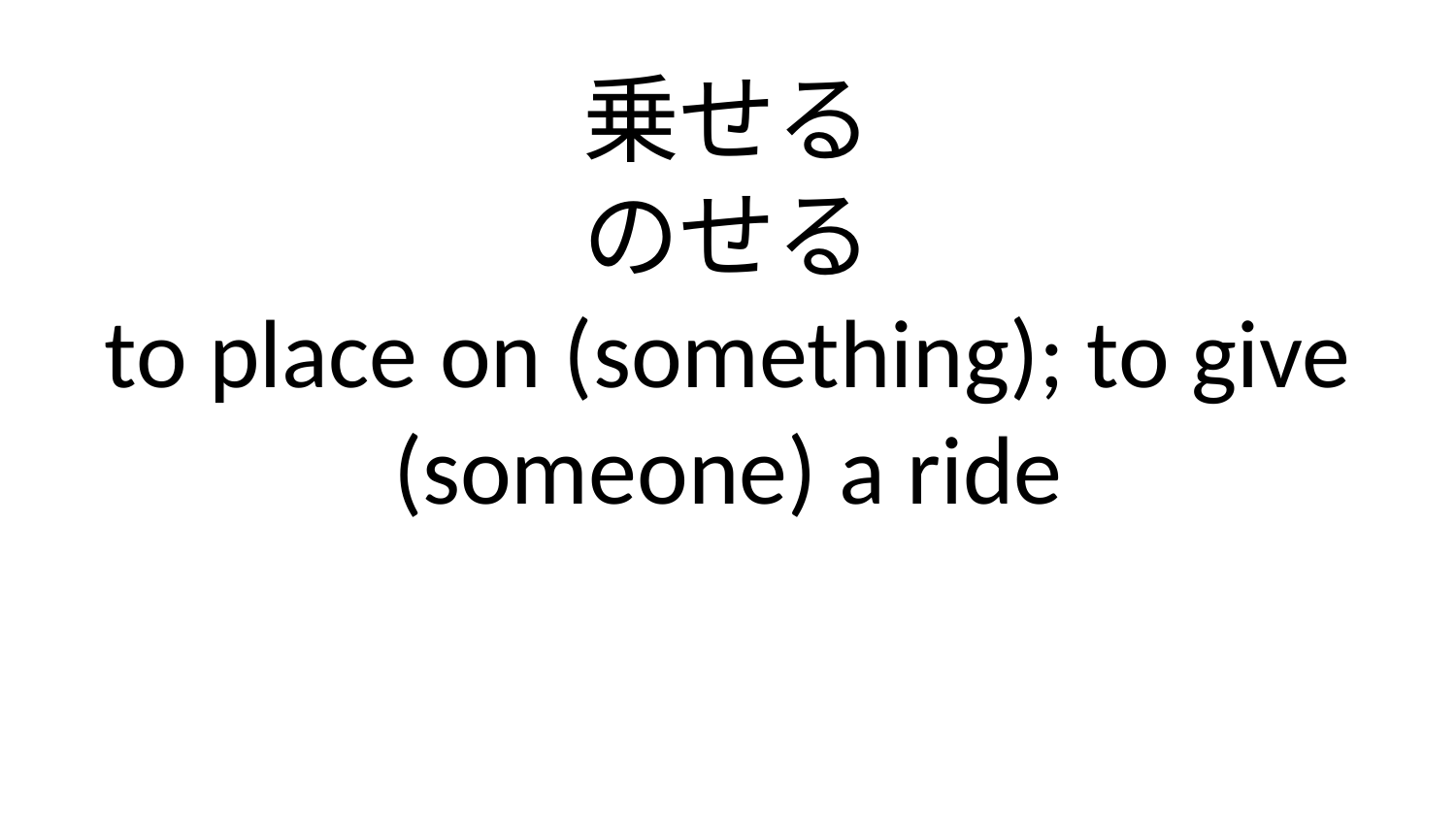

乗せる
のせる
to place on (something); to give (someone) a ride